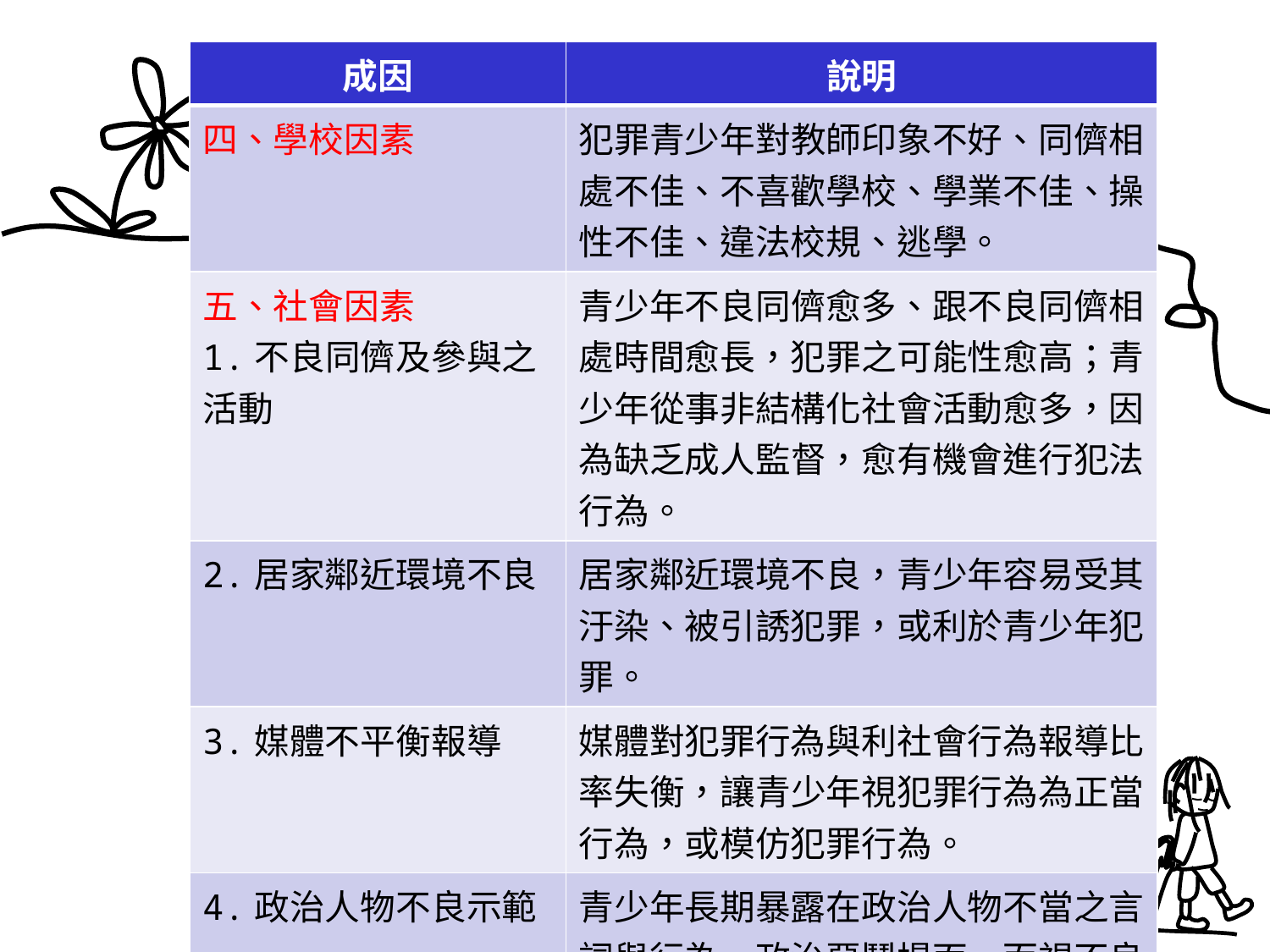

| 成因 | 說明 |
| --- | --- |
| 四、學校因素 | 犯罪青少年對教師印象不好、同儕相處不佳、不喜歡學校、學業不佳、操性不佳、違法校規、逃學。 |
| 五、社會因素 1.不良同儕及參與之活動 | 青少年不良同儕愈多、跟不良同儕相處時間愈長，犯罪之可能性愈高；青少年從事非結構化社會活動愈多，因為缺乏成人監督，愈有機會進行犯法行為。 |
| 2.居家鄰近環境不良 | 居家鄰近環境不良，青少年容易受其汙染、被引誘犯罪，或利於青少年犯罪。 |
| 3.媒體不平衡報導 | 媒體對犯罪行為與利社會行為報導比率失衡，讓青少年視犯罪行為為正當行為，或模仿犯罪行為。 |
| 4.政治人物不良示範 | 青少年長期暴露在政治人物不當之言詞與行為、政治惡鬥場面，而視不良典範為正當行為。 |